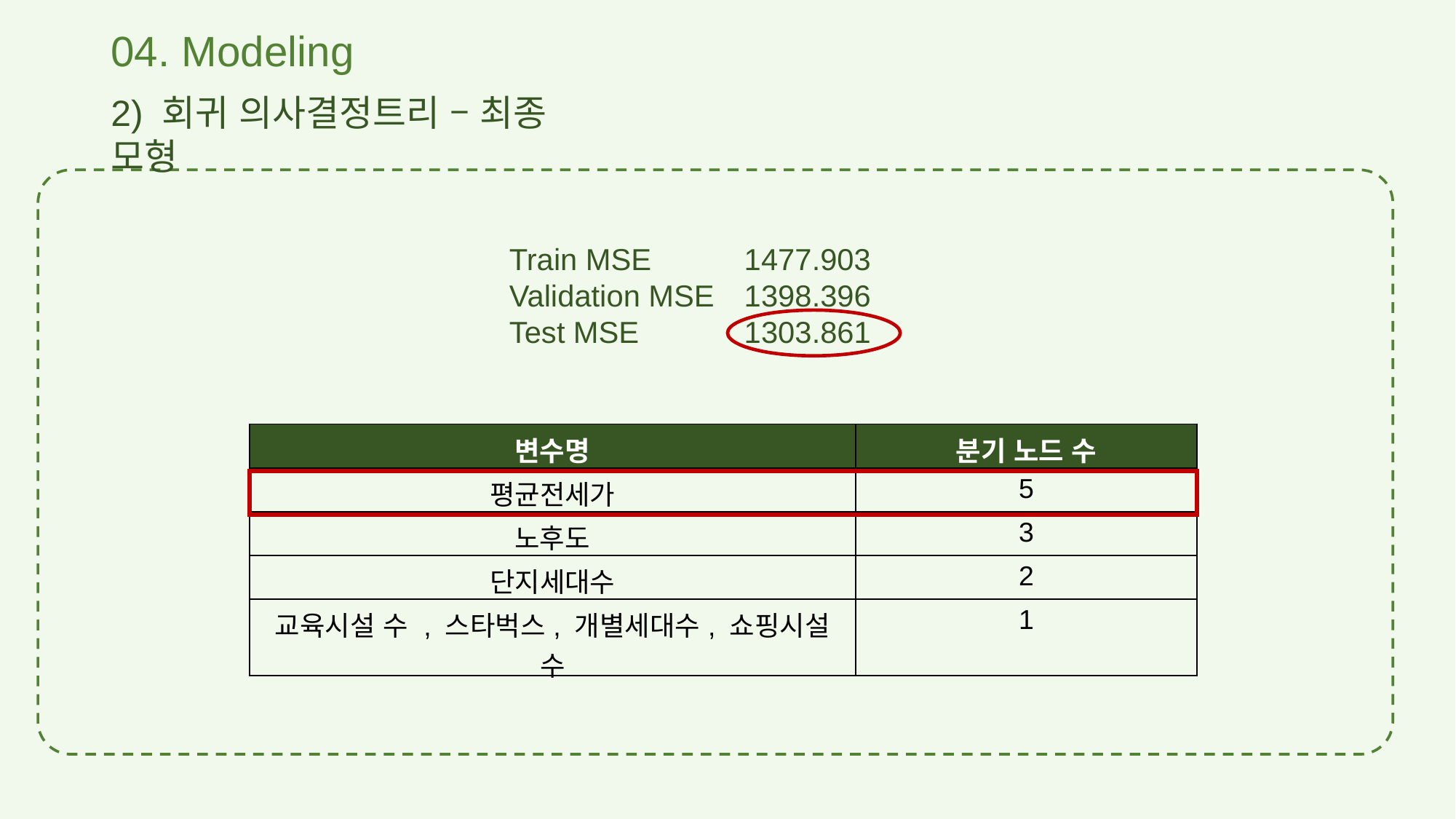

# 04. Modeling
2) 회귀 의사결정트리 – 최종 모형

Train MSE	  1477.903
Validation MSE	  1398.396
Test MSE	  1303.861

| 변수명 | 분기 노드 수 |
| --- | --- |
| 평균전세가 | 5 |
| 노후도 | 3 |
| 단지세대수 | 2 |
| 교육시설 수 , 스타벅스, 개별세대수, 쇼핑시설 수 | 1 |